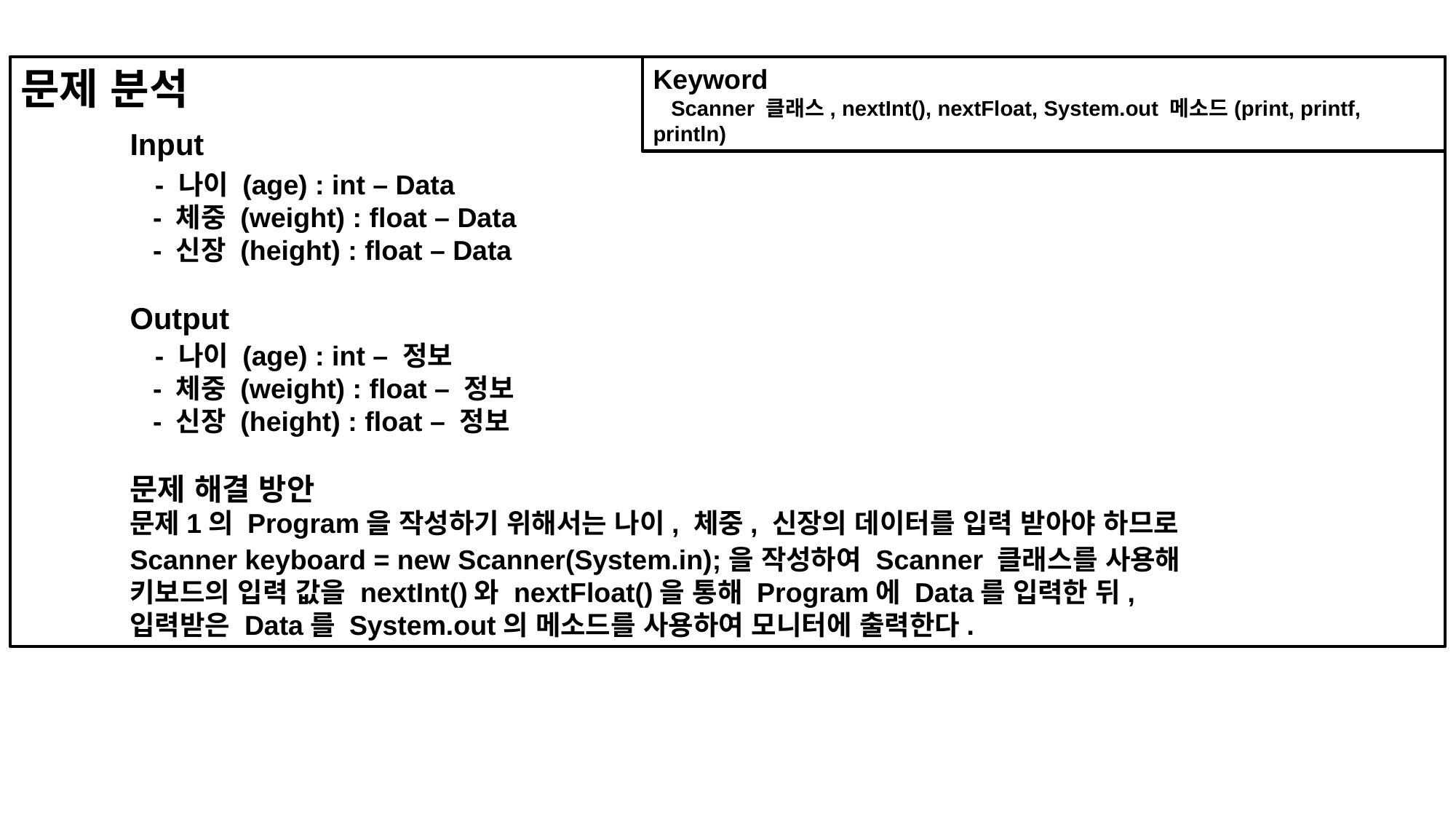

문제 분석
	Input
	   - 나이 (age) : int – Data
	   - 체중 (weight) : float – Data
	   - 신장 (height) : float – Data

	Output
	   - 나이 (age) : int – 정보
	   - 체중 (weight) : float – 정보
	   - 신장 (height) : float – 정보

	문제 해결 방안
	문제1의 Program을 작성하기 위해서는 나이, 체중, 신장의 데이터를 입력 받아야 하므로
	Scanner keyboard = new Scanner(System.in);을 작성하여 Scanner 클래스를 사용해
	키보드의 입력 값을 nextInt()와 nextFloat()을 통해 Program에 Data를 입력한 뒤,
	입력받은 Data를 System.out의 메소드를 사용하여 모니터에 출력한다.
Keyword
   Scanner 클래스, nextInt(), nextFloat, System.out 메소드(print, printf, println)